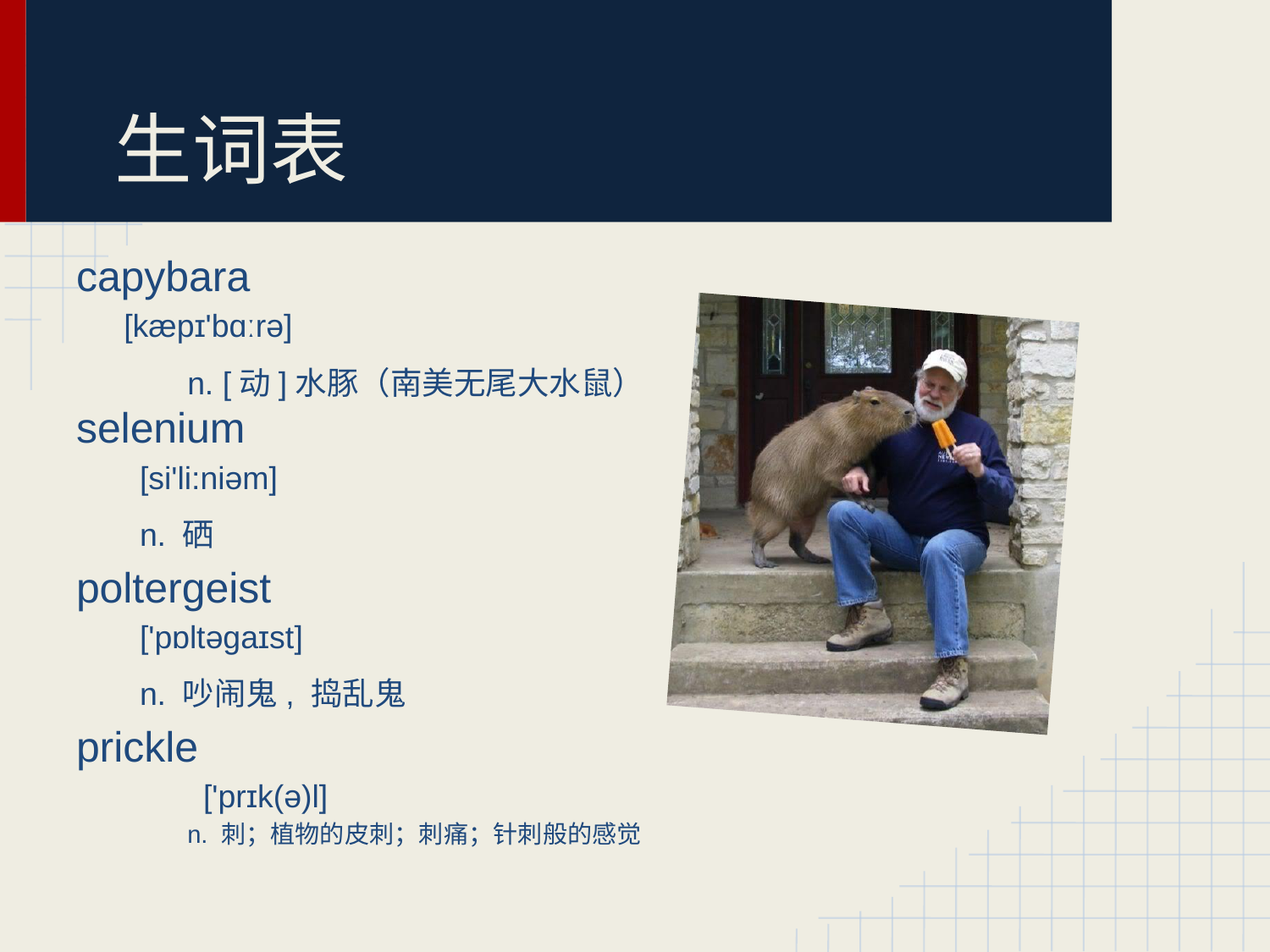

# 生词表
capybara
	[kæpɪ'bɑːrə]
n. [动]水豚（南美无尾大水鼠）
selenium
[si'li:niәm]
n. 硒
poltergeist
['pɒltəgaɪst]
n. 吵闹鬼, 捣乱鬼
prickle
	['prɪk(ə)l]
n. 刺；植物的皮刺；刺痛；针刺般的感觉